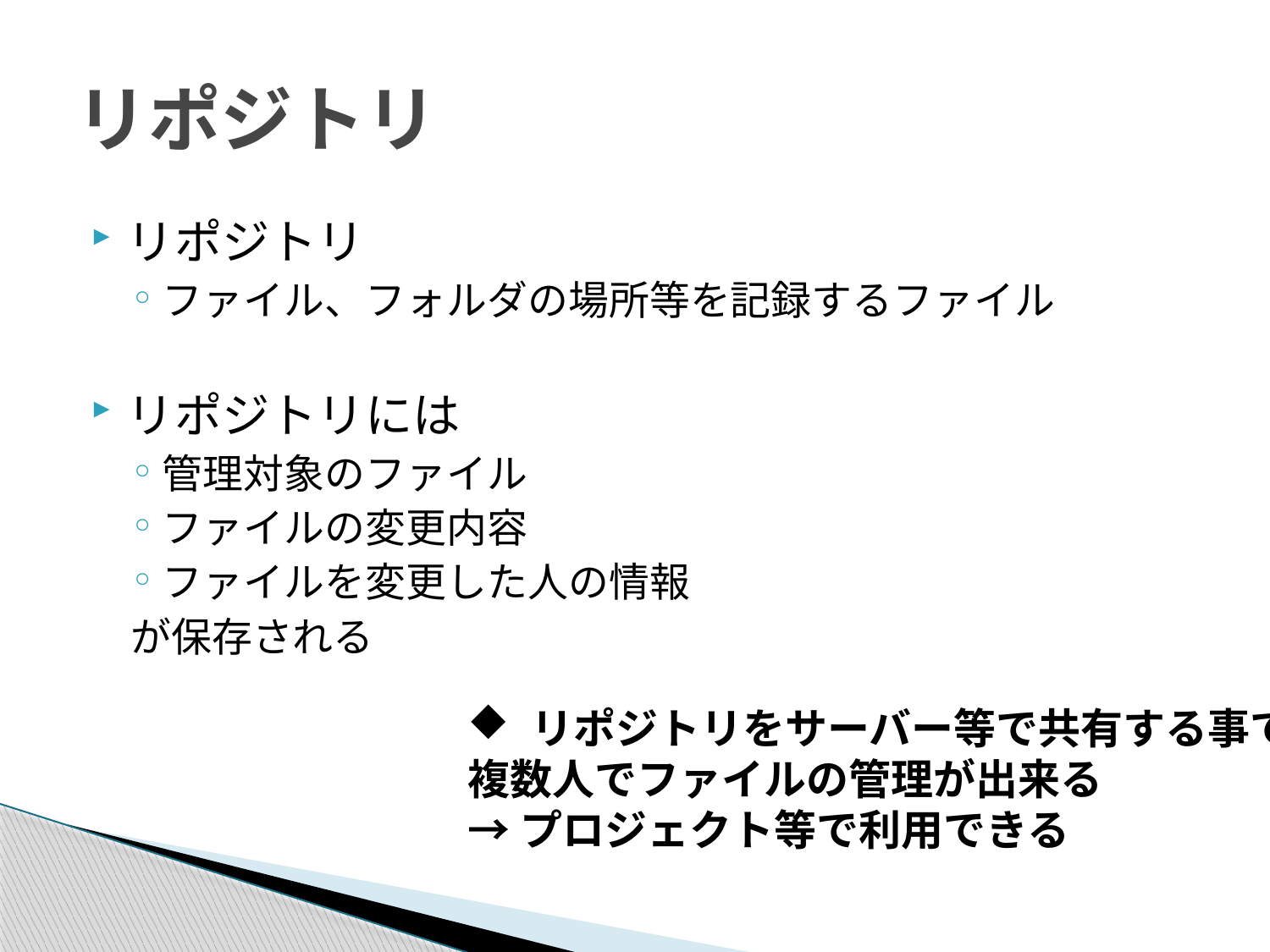

# リポジトリ
リポジトリ
ファイル、フォルダの場所等を記録するファイル

リポジトリには
管理対象のファイル
ファイルの変更内容
ファイルを変更した人の情報
が保存される

リポジトリをサーバー等で共有する事で
複数人でファイルの管理が出来る
→プロジェクト等で利用できる